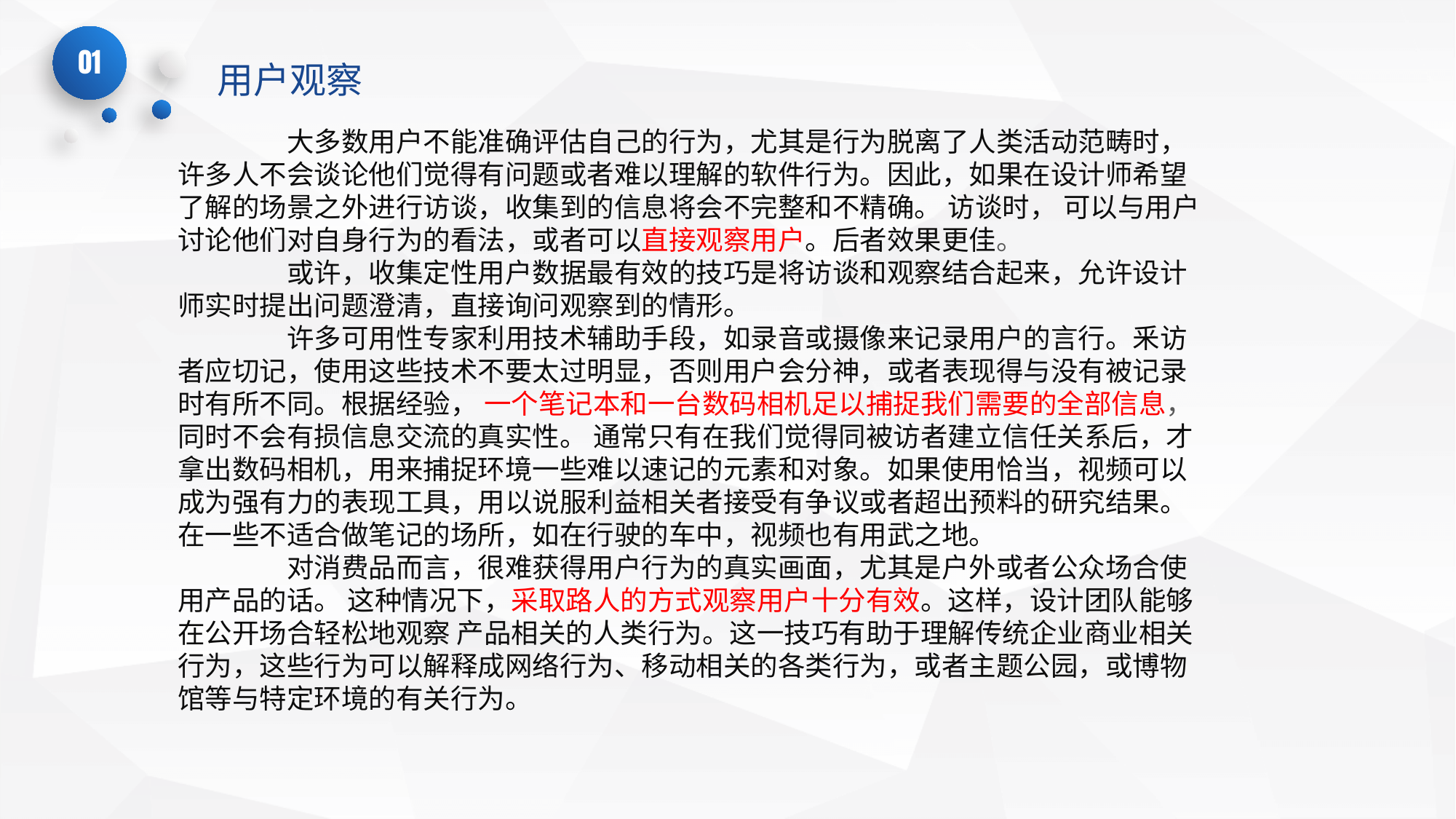

01

用户观察

	大多数用户不能准确评估自己的行为，尤其是行为脱离了人类活动范畴时，许多人不会谈论他们觉得有问题或者难以理解的软件行为。因此，如果在设计师希望了解的场景之外进行访谈，收集到的信息将会不完整和不精确。 访谈时， 可以与用户讨论他们对自身行为的看法，或者可以直接观察用户。后者效果更佳。
	或许，收集定性用户数据最有效的技巧是将访谈和观察结合起来，允许设计师实时提出问题澄清，直接询问观察到的情形。
	许多可用性专家利用技术辅助手段，如录音或摄像来记录用户的言行。釆访者应切记，使用这些技术不要太过明显，否则用户会分神，或者表现得与没有被记录时有所不同。根据经验， 一个笔记本和一台数码相机足以捕捉我们需要的全部信息，同时不会有损信息交流的真实性。 通常只有在我们觉得同被访者建立信任关系后，才拿出数码相机，用来捕捉环境一些难以速记的元素和对象。如果使用恰当，视频可以成为强有力的表现工具，用以说服利益相关者接受有争议或者超出预料的研究结果。在一些不适合做笔记的场所，如在行驶的车中，视频也有用武之地。
	对消费品而言，很难获得用户行为的真实画面，尤其是户外或者公众场合使用产品的话。 这种情况下，采取路人的方式观察用户十分有效。这样，设计团队能够在公开场合轻松地观察 产品相关的人类行为。这一技巧有助于理解传统企业商业相关行为，这些行为可以解释成网络行为、移动相关的各类行为，或者主题公园，或博物馆等与特定环境的有关行为。